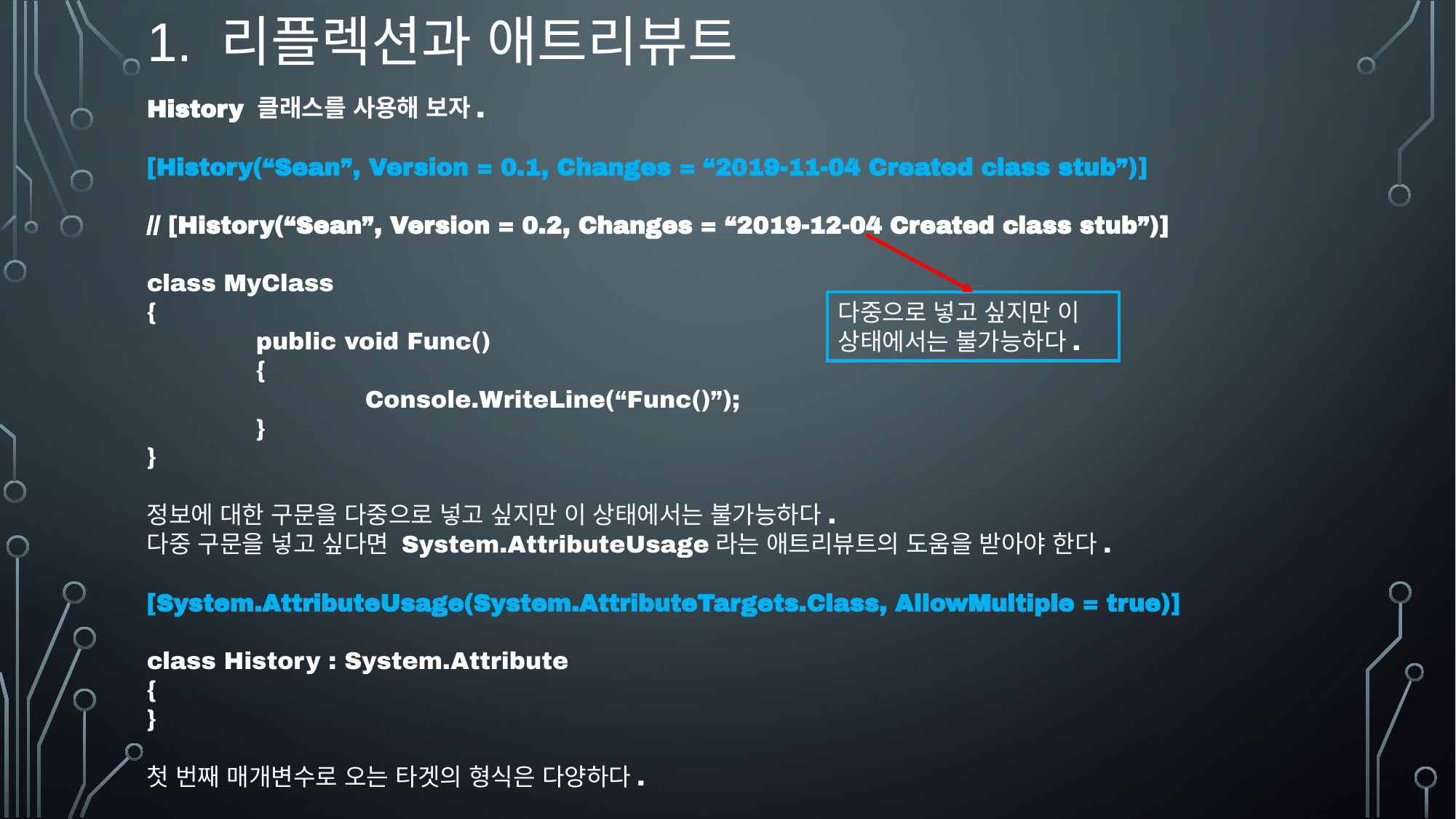

# 1. 리플렉션과 애트리뷰트
History 클래스를 사용해 보자.

[History(“Sean”, Version = 0.1, Changes = “2019-11-04 Created class stub”)]

// [History(“Sean”, Version = 0.2, Changes = “2019-12-04 Created class stub”)]

class MyClass
{
	public void Func()
	{
		Console.WriteLine(“Func()”);
	}
}

정보에 대한 구문을 다중으로 넣고 싶지만 이 상태에서는 불가능하다.
다중 구문을 넣고 싶다면 System.AttributeUsage라는 애트리뷰트의 도움을 받아야 한다.

[System.AttributeUsage(System.AttributeTargets.Class, AllowMultiple = true)]

class History : System.Attribute
{
}

첫 번째 매개변수로 오는 타겟의 형식은 다양하다.
다중으로 넣고 싶지만 이 상태에서는 불가능하다.